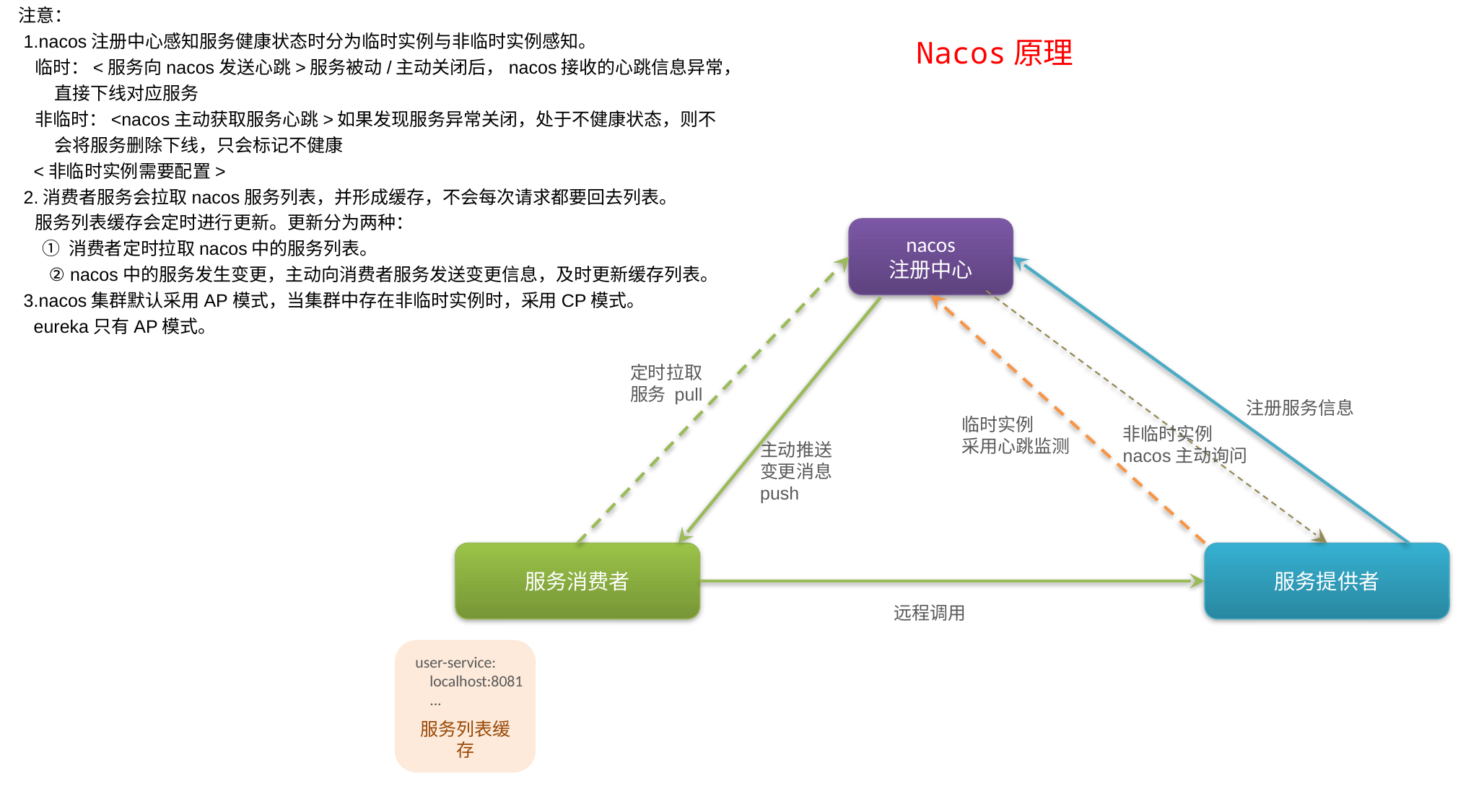

注意：
 1.nacos注册中心感知服务健康状态时分为临时实例与非临时实例感知。
   临时：<服务向nacos发送心跳>服务被动/主动关闭后，nacos接收的心跳信息异常，
        直接下线对应服务
   非临时：<nacos主动获取服务心跳>如果发现服务异常关闭，处于不健康状态，则不
        会将服务删除下线，只会标记不健康
   <非临时实例需要配置>
 2.消费者服务会拉取nacos服务列表，并形成缓存，不会每次请求都要回去列表。
   服务列表缓存会定时进行更新。更新分为两种：
      ① 消费者定时拉取nacos中的服务列表。
      ② nacos中的服务发生变更，主动向消费者服务发送变更信息，及时更新缓存列表。
 3.nacos集群默认采用AP模式，当集群中存在非临时实例时，采用CP模式。
   eureka只有AP模式。

Nacos原理
nacos
注册中心
定时拉取
服务 pull
注册服务信息
临时实例
采用心跳监测
非临时实例
nacos主动询问
主动推送
变更消息
push
服务提供者
服务消费者
远程调用
服务列表缓存
user-service:
    localhost:8081
    ...